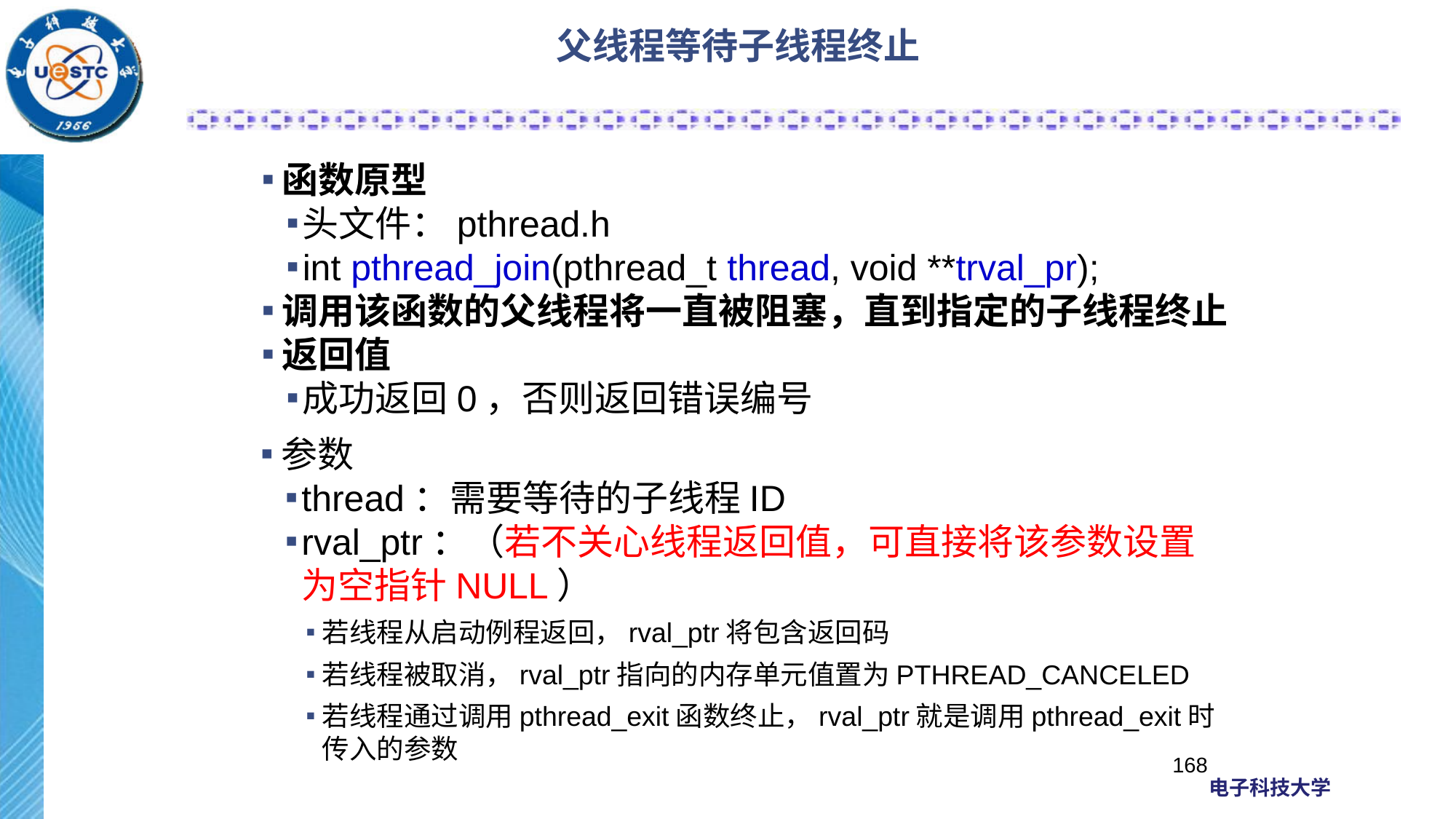

# 父线程等待子线程终止
函数原型
头文件：pthread.h
int pthread_join(pthread_t thread, void **trval_pr);
调用该函数的父线程将一直被阻塞，直到指定的子线程终止
返回值
成功返回0，否则返回错误编号

参数
thread：需要等待的子线程ID
rval_ptr：（若不关心线程返回值，可直接将该参数设置为空指针NULL）
若线程从启动例程返回，rval_ptr将包含返回码
若线程被取消，rval_ptr指向的内存单元值置为PTHREAD_CANCELED
若线程通过调用pthread_exit函数终止，rval_ptr就是调用pthread_exit时传入的参数

168